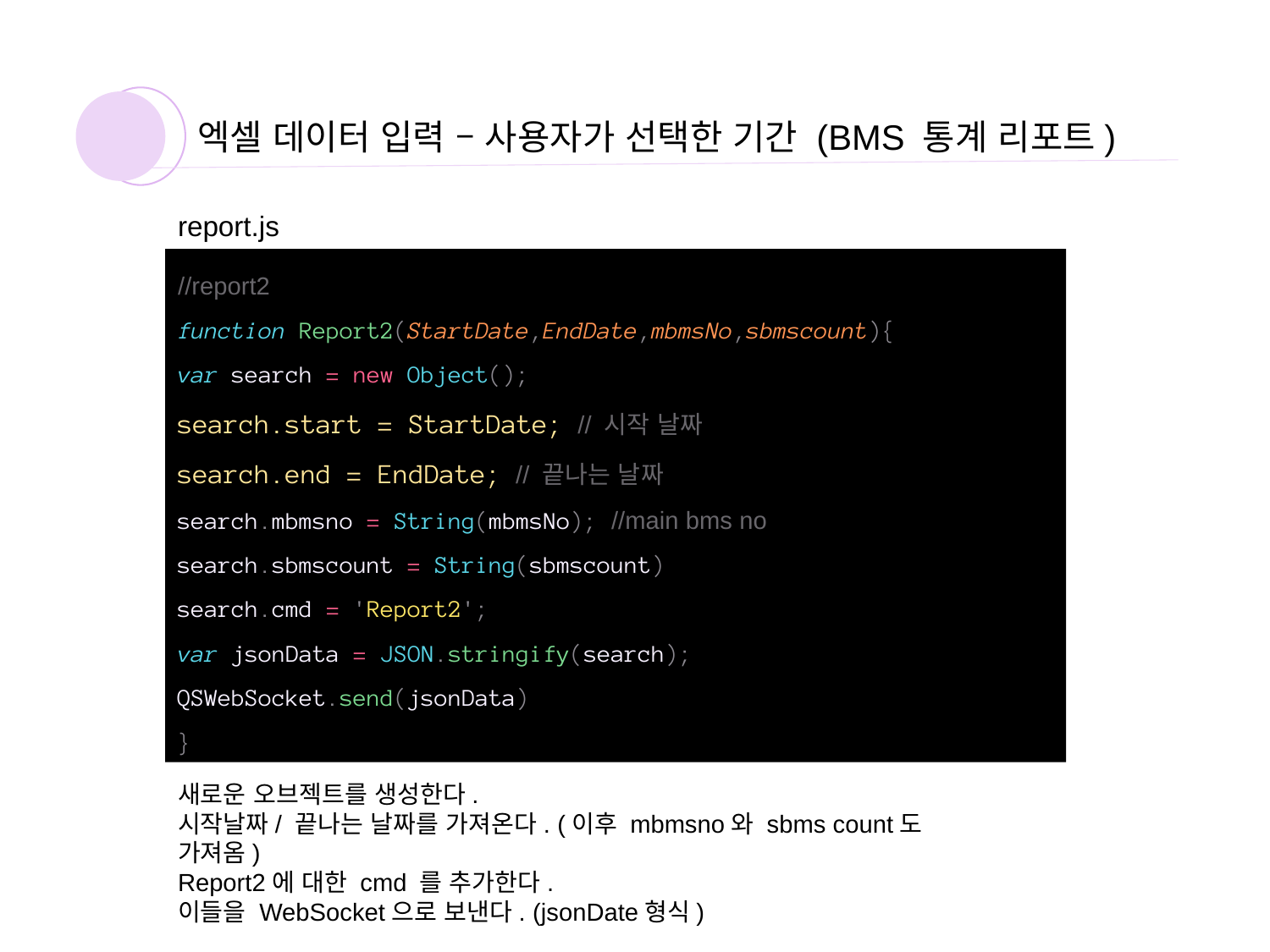

엑셀 데이터 입력 – 사용자가 선택한 기간 (BMS 통계 리포트)
report.js
//report2
function Report2(StartDate,EndDate,mbmsNo,sbmscount){
var search = new Object();
search.start = StartDate; // 시작 날짜
search.end = EndDate; // 끝나는 날짜
search.mbmsno = String(mbmsNo); //main bms no
search.sbmscount = String(sbmscount)
search.cmd = 'Report2';
var jsonData = JSON.stringify(search);
QSWebSocket.send(jsonData)
}
새로운 오브젝트를 생성한다.
시작날짜/ 끝나는 날짜를 가져온다. (이후 mbmsno와 sbms count도 가져옴)
Report2에 대한 cmd 를 추가한다.
이들을 WebSocket으로 보낸다. (jsonDate형식)